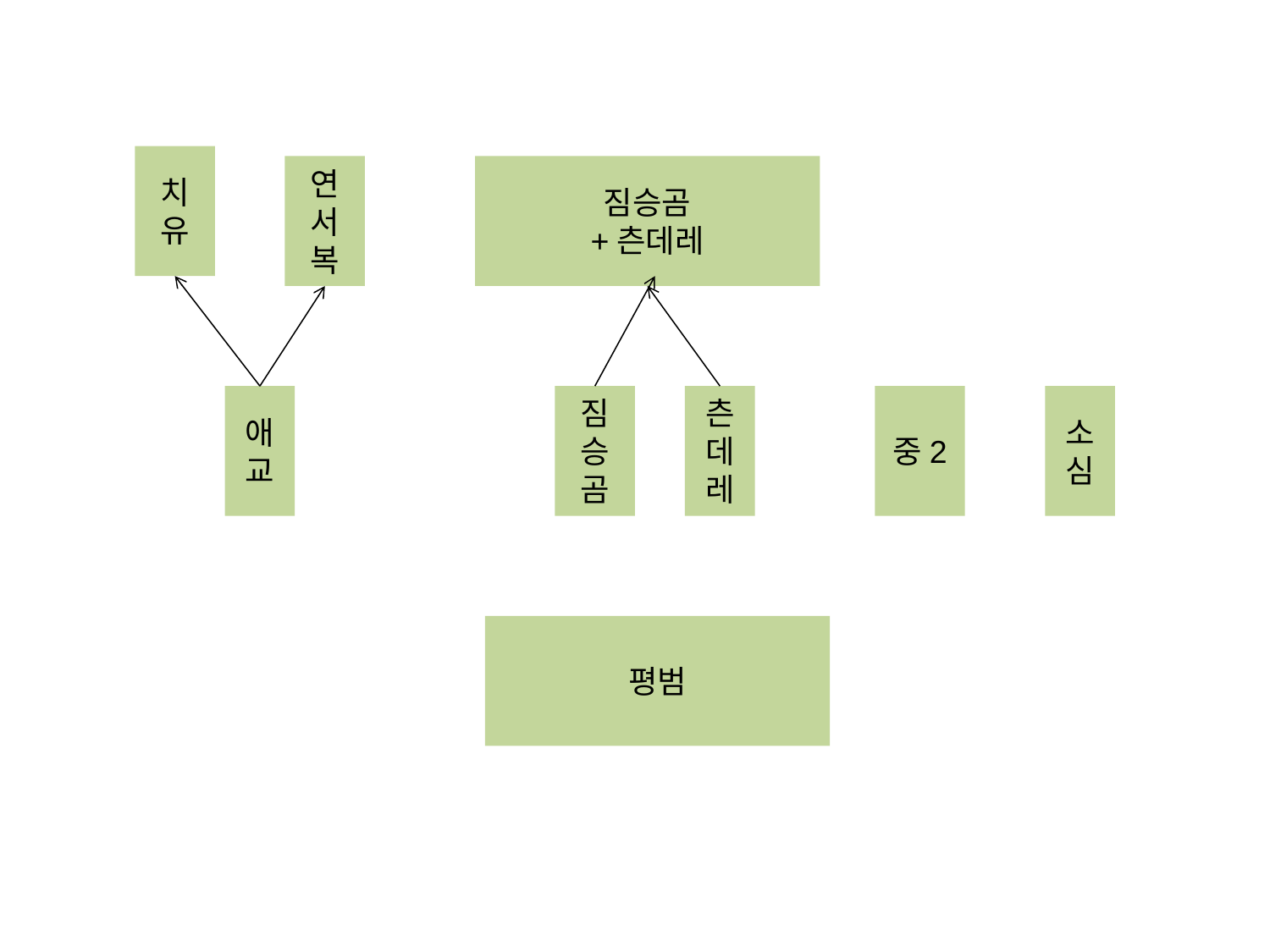

치유
연서복
짐승곰
+츤데레
애교
짐승곰
츤데레
중2
소심
평범